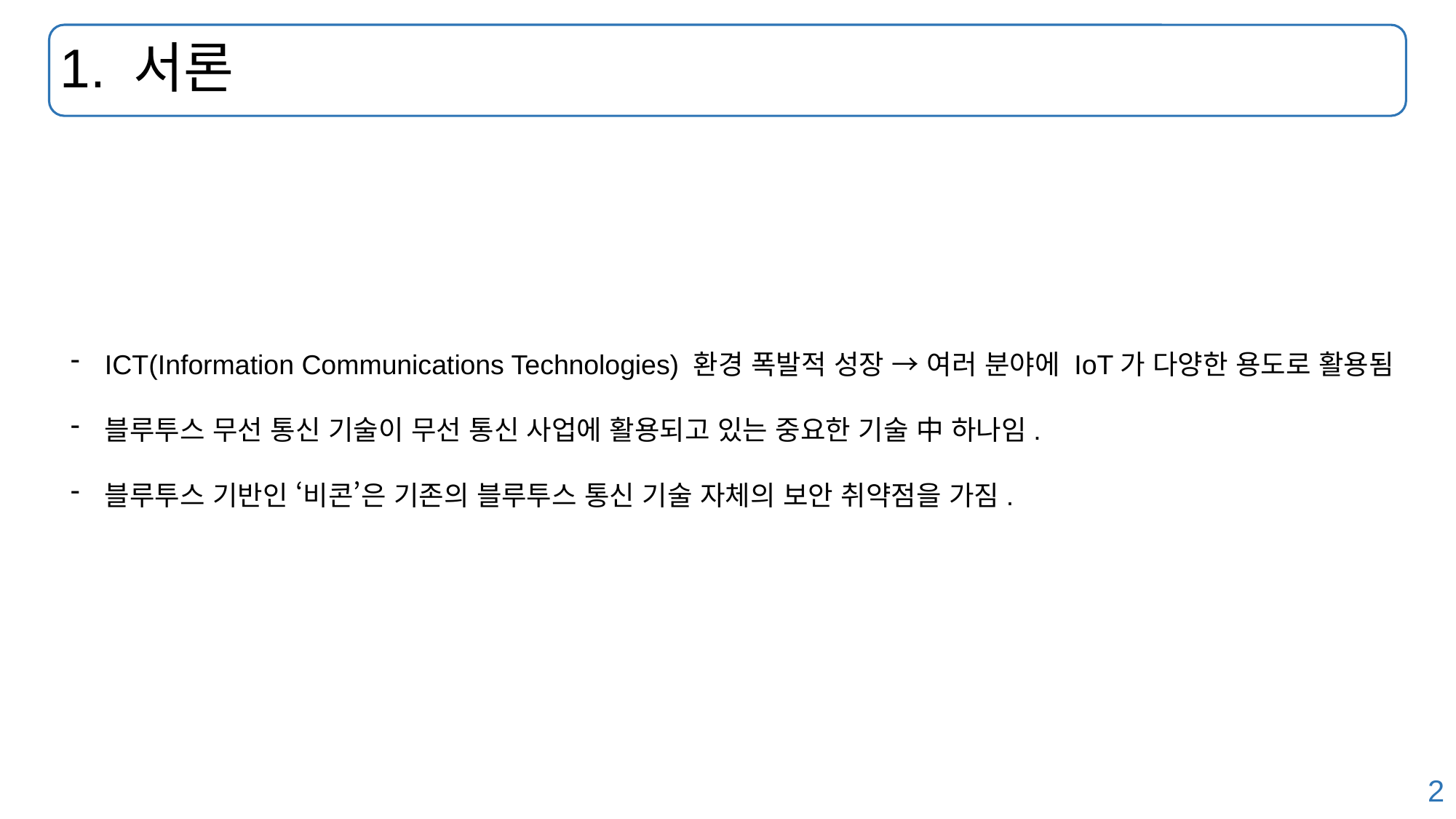

# 1. 서론
ICT(Information Communications Technologies) 환경 폭발적 성장 → 여러 분야에 IoT가 다양한 용도로 활용됨
블루투스 무선 통신 기술이 무선 통신 사업에 활용되고 있는 중요한 기술 中 하나임.
블루투스 기반인 ‘비콘’은 기존의 블루투스 통신 기술 자체의 보안 취약점을 가짐.